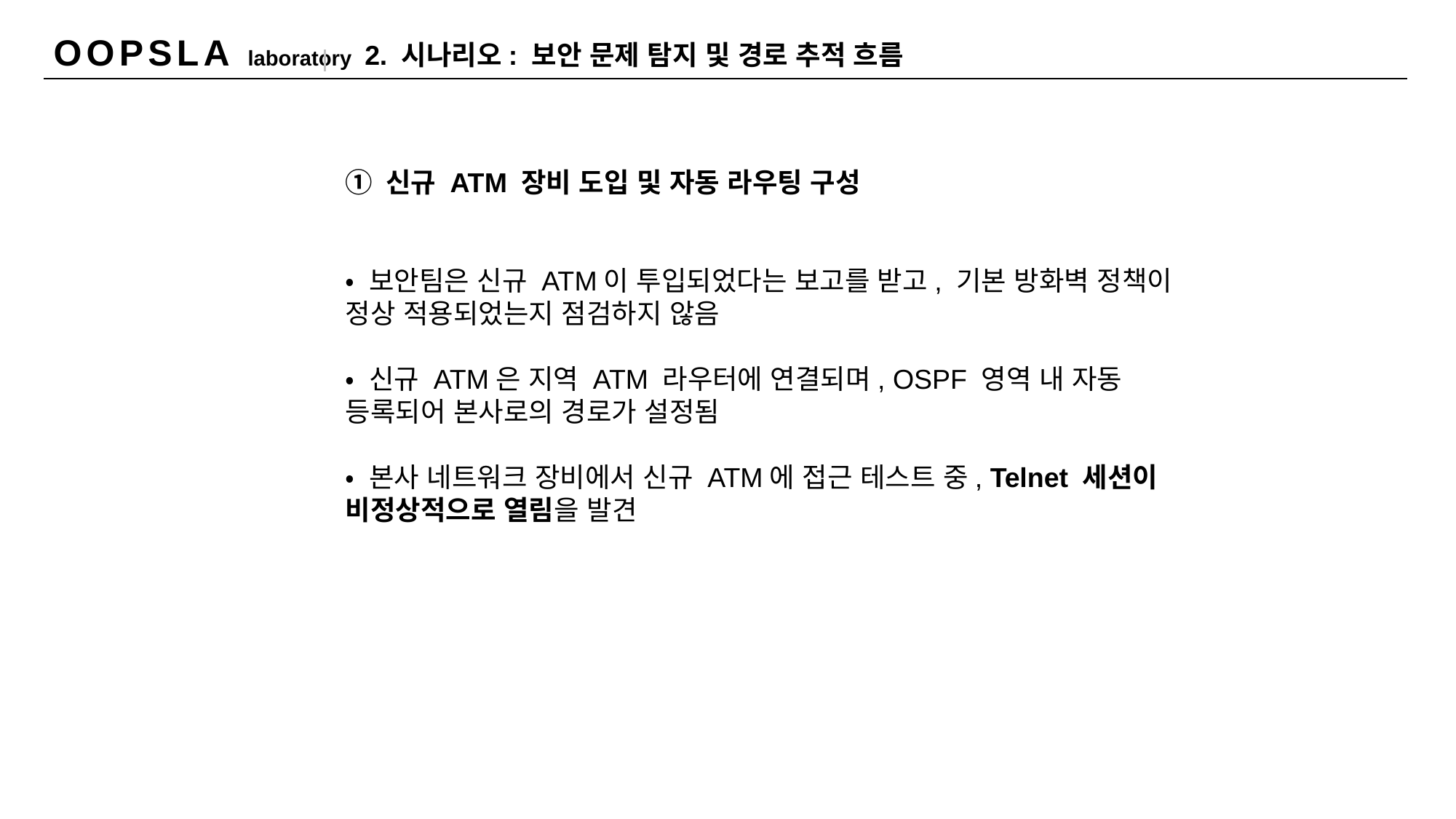

| OOPSLA laboratory |
| --- |
2. 시나리오: 보안 문제 탐지 및 경로 추적 흐름

① 신규 ATM 장비 도입 및 자동 라우팅 구성

• 보안팀은 신규 ATM이 투입되었다는 보고를 받고, 기본 방화벽 정책이 정상 적용되었는지 점검하지 않음

• 신규 ATM은 지역 ATM 라우터에 연결되며, OSPF 영역 내 자동 등록되어 본사로의 경로가 설정됨

• 본사 네트워크 장비에서 신규 ATM에 접근 테스트 중, Telnet 세션이 비정상적으로 열림을 발견